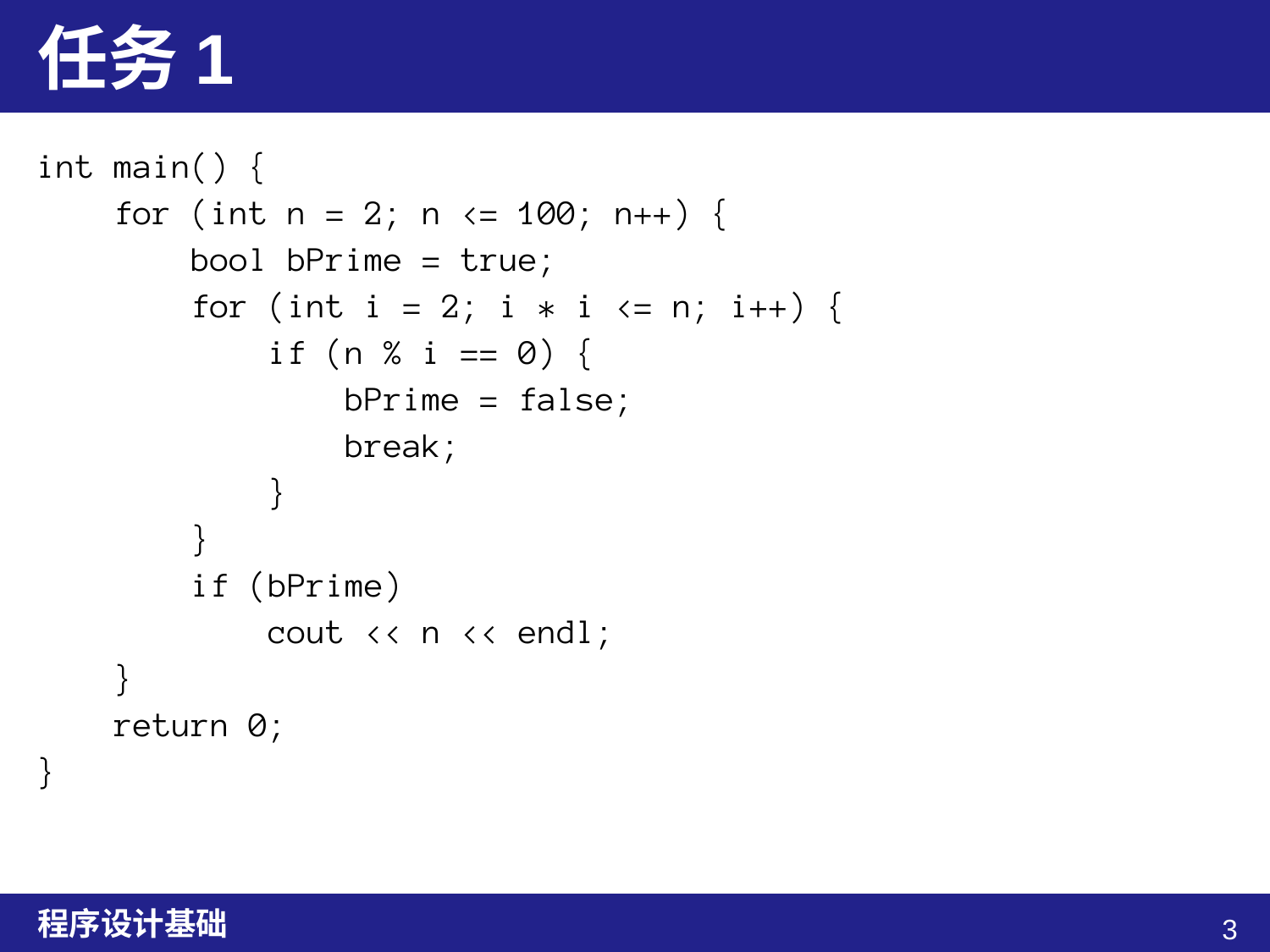

# 任务1
int main() {
    for (int n = 2; n <= 100; n++) {
        bool bPrime = true;
        for (int i = 2; i * i <= n; i++) {
            if (n % i == 0) {
                bPrime = false;
                break;
            }
        }
        if (bPrime)
            cout << n << endl;
    }
    return 0;
}